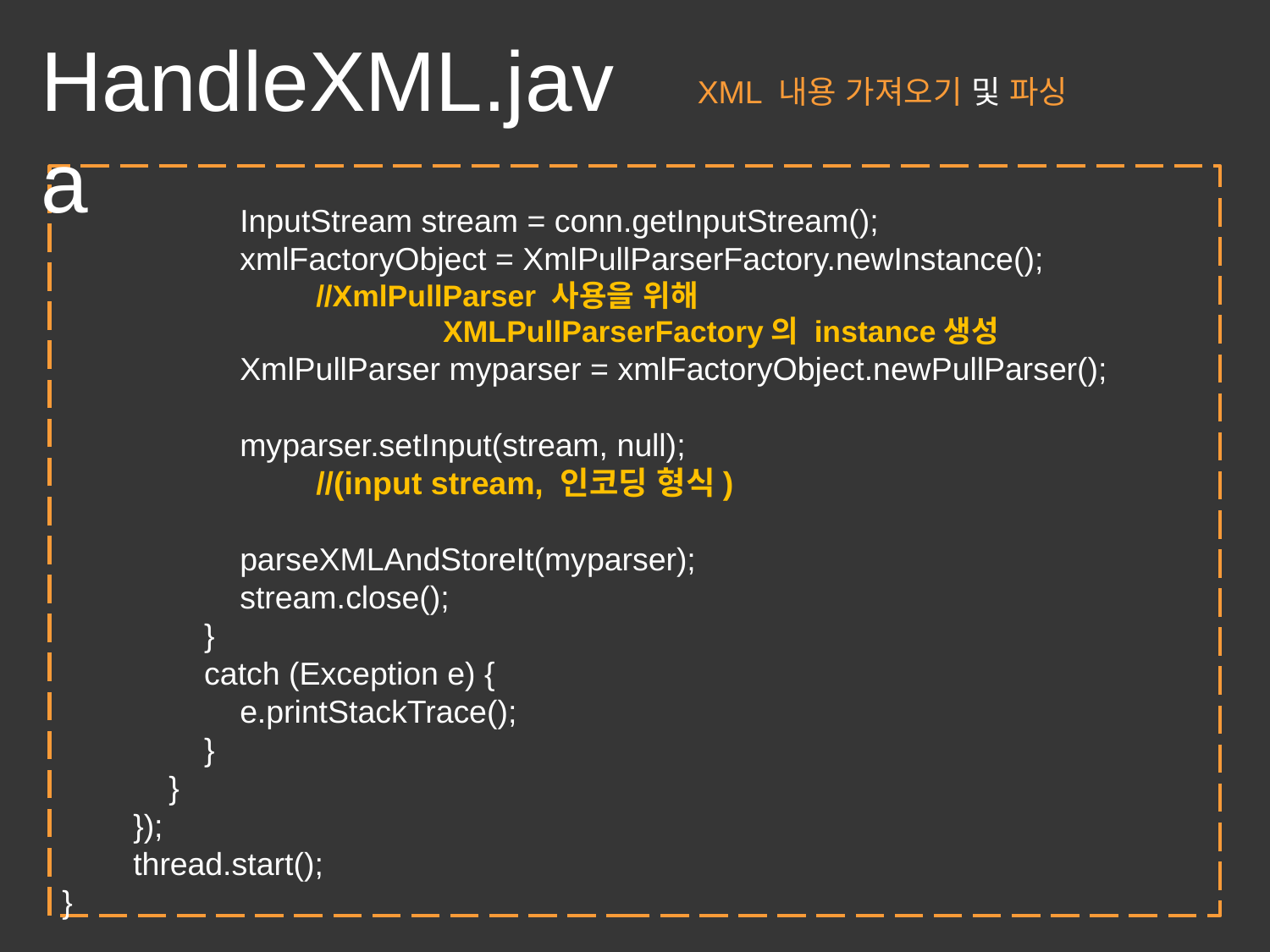

HandleXML.java
XML 내용 가져오기 및 파싱

                    InputStream stream = conn.getInputStream();
                    xmlFactoryObject = XmlPullParserFactory.newInstance();
//XmlPullParser 사용을 위해
	XMLPullParserFactory의 instance생성
                    XmlPullParser myparser = xmlFactoryObject.newPullParser();

                    myparser.setInput(stream, null);
		//(input stream, 인코딩 형식)

                    parseXMLAndStoreIt(myparser);
                    stream.close();
                }
                catch (Exception e) {
                    e.printStackTrace();
                }
            }
        });
        thread.start();
}